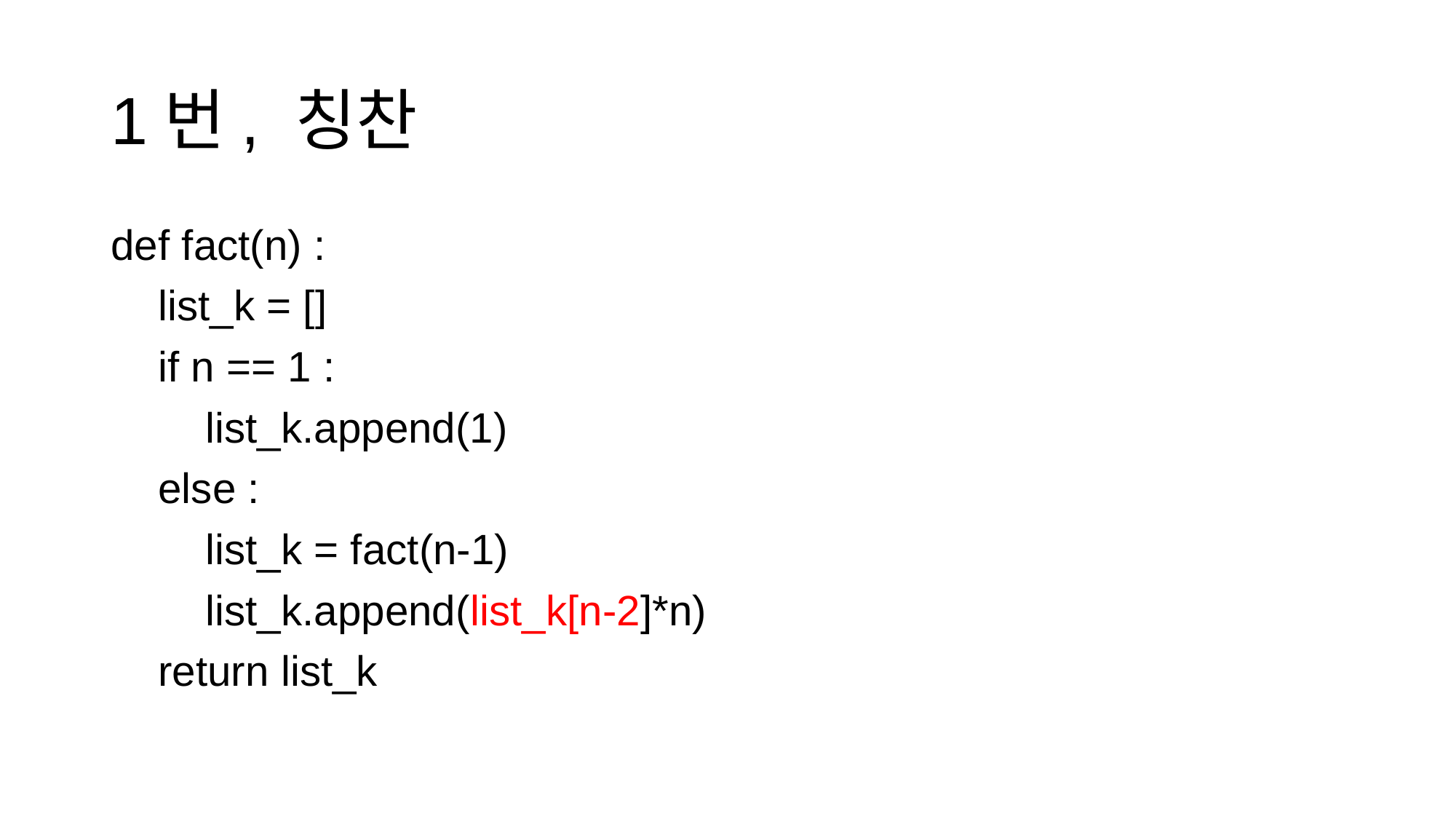

# 1번, 칭찬
def fact(n) :
    list_k = []
    if n == 1 :
        list_k.append(1)
    else :
        list_k = fact(n-1)
        list_k.append(list_k[n-2]*n)
    return list_k